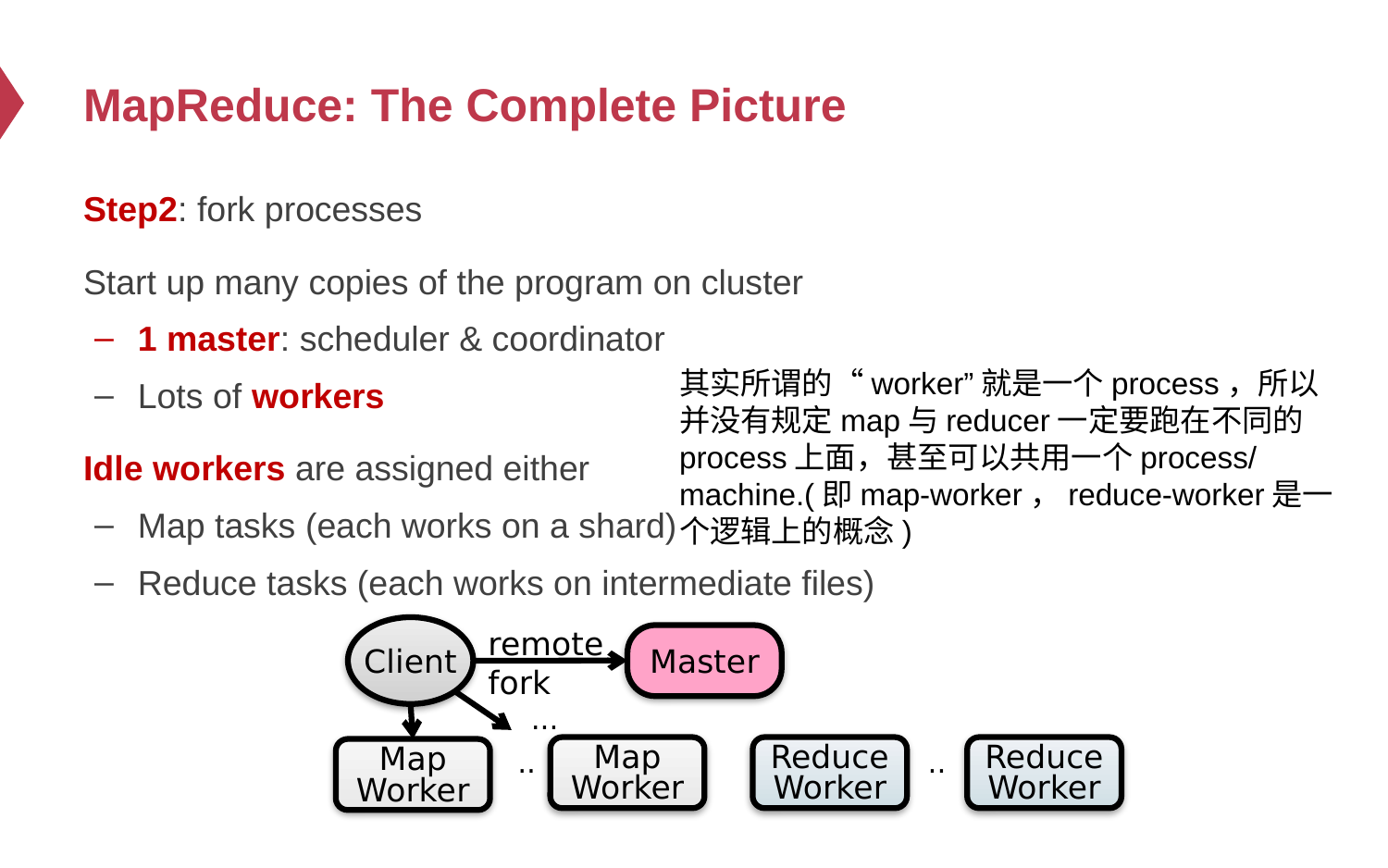

# MapReduce: The Complete Picture
Step2: fork processes
Start up many copies of the program on cluster
1 master: scheduler & coordinator
Lots of workers
Idle workers are assigned either
Map tasks (each works on a shard)
Reduce tasks (each works on intermediate files)

其实所谓的“worker”就是一个process，所以
并没有规定map与reducer一定要跑在不同的
process上面，甚至可以共用一个process/
machine.(即map-worker，reduce-worker是一
个逻辑上的概念)
Client
remote
fork
Master
...
Map
Worker
Reduce
Worker
Reduce
Worker
..
..
Map
Worker
53